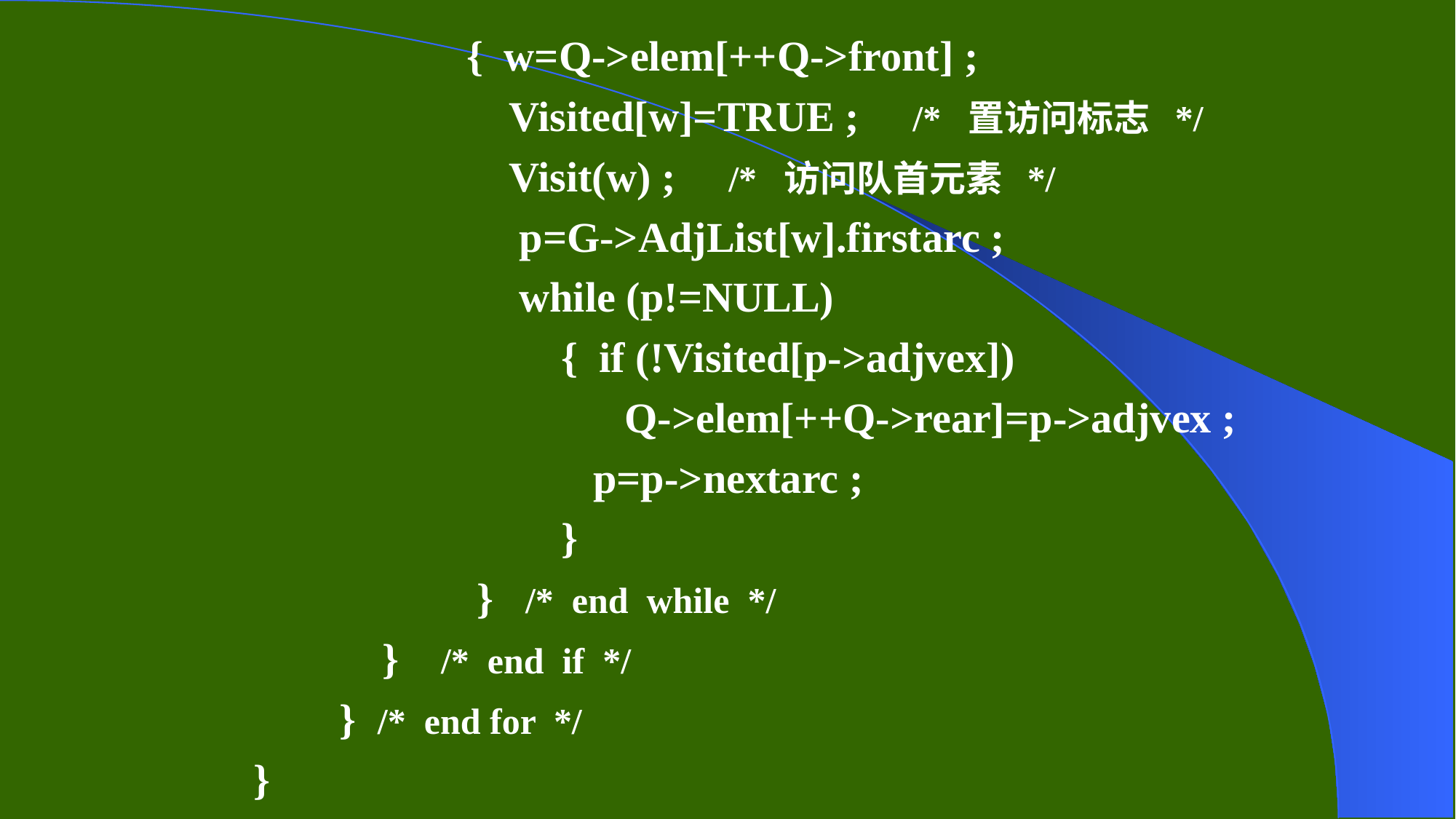

{  w=Q->elem[++Q->front] ;
            Visited[w]=TRUE ;     /*  置访问标志  */
            Visit(w) ;     /*  访问队首元素  */
             p=G->AdjList[w].firstarc ;
             while (p!=NULL)
                 {  if (!Visited[p->adjvex])
                       Q->elem[++Q->rear]=p->adjvex ;
                    p=p->nextarc ;
                 }
         }   /*  end  while  */
}    /*  end  if  */
}  /*  end for  */
}